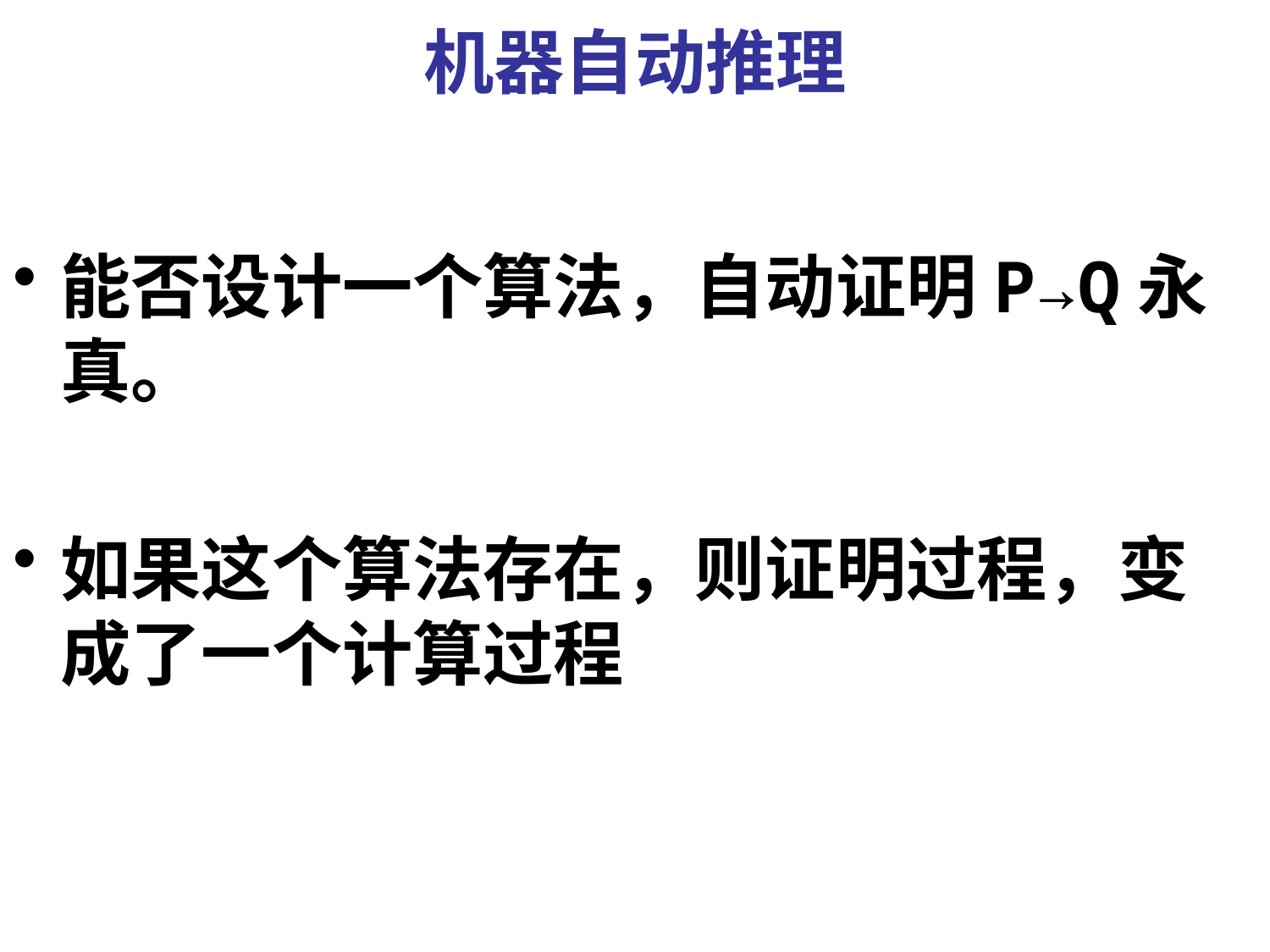

# 机器自动推理
能否设计一个算法，自动证明P→Q永真。

如果这个算法存在，则证明过程，变成了一个计算过程